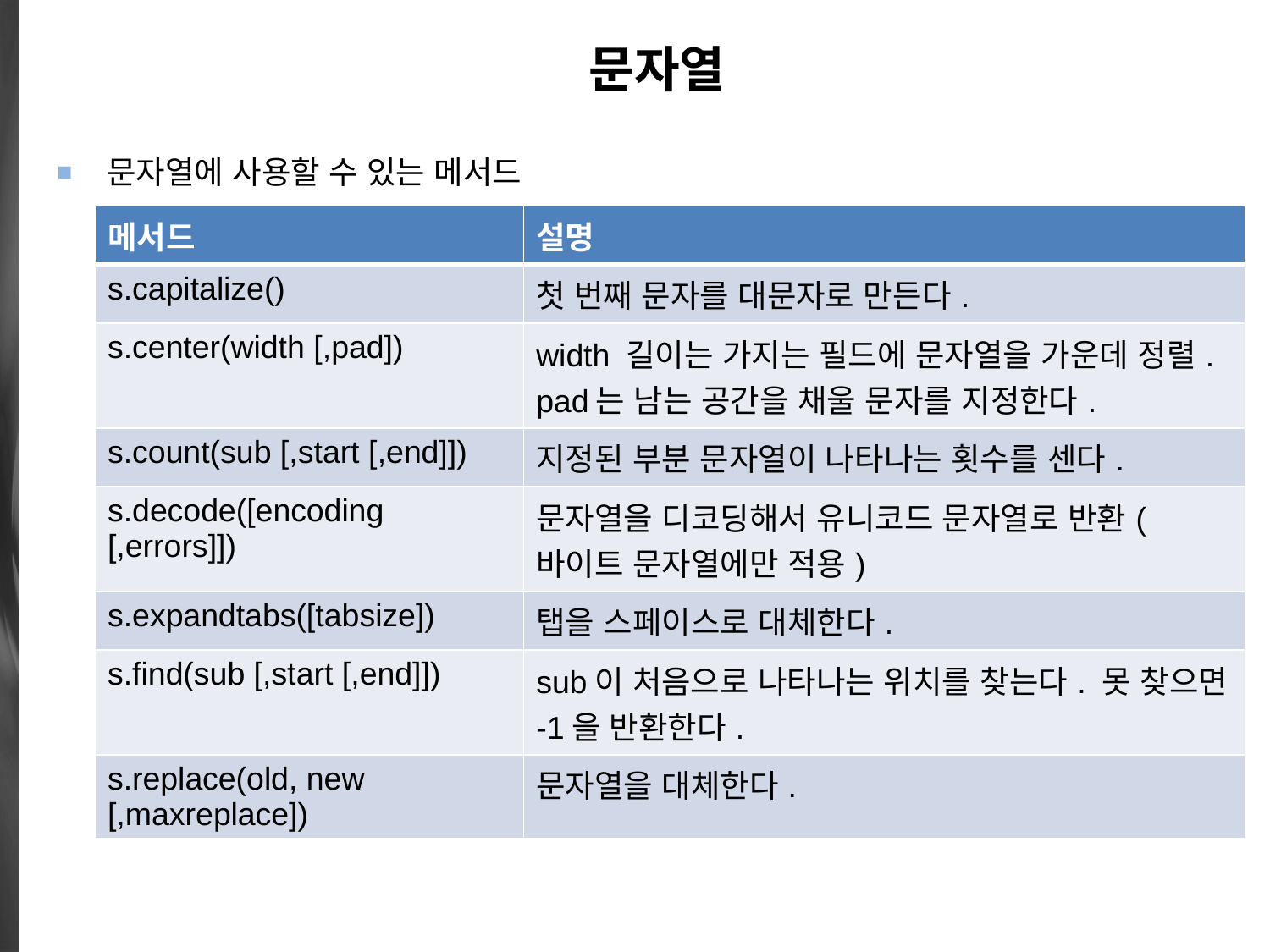

# 문자열
문자열에 사용할 수 있는 메서드

http://www.tutorialspoint.com/python/python_strings.htm
| 메서드 | 설명 |
| --- | --- |
| s.capitalize() | 첫 번째 문자를 대문자로 만든다. |
| s.center(width [,pad]) | width 길이는 가지는 필드에 문자열을 가운데 정렬. pad는 남는 공간을 채울 문자를 지정한다. |
| s.count(sub [,start [,end]]) | 지정된 부분 문자열이 나타나는 횟수를 센다. |
| s.decode([encoding [,errors]]) | 문자열을 디코딩해서 유니코드 문자열로 반환(바이트 문자열에만 적용) |
| s.expandtabs([tabsize]) | 탭을 스페이스로 대체한다. |
| s.find(sub [,start [,end]]) | sub이 처음으로 나타나는 위치를 찾는다. 못 찾으면 -1을 반환한다. |
| s.replace(old, new [,maxreplace]) | 문자열을 대체한다. |